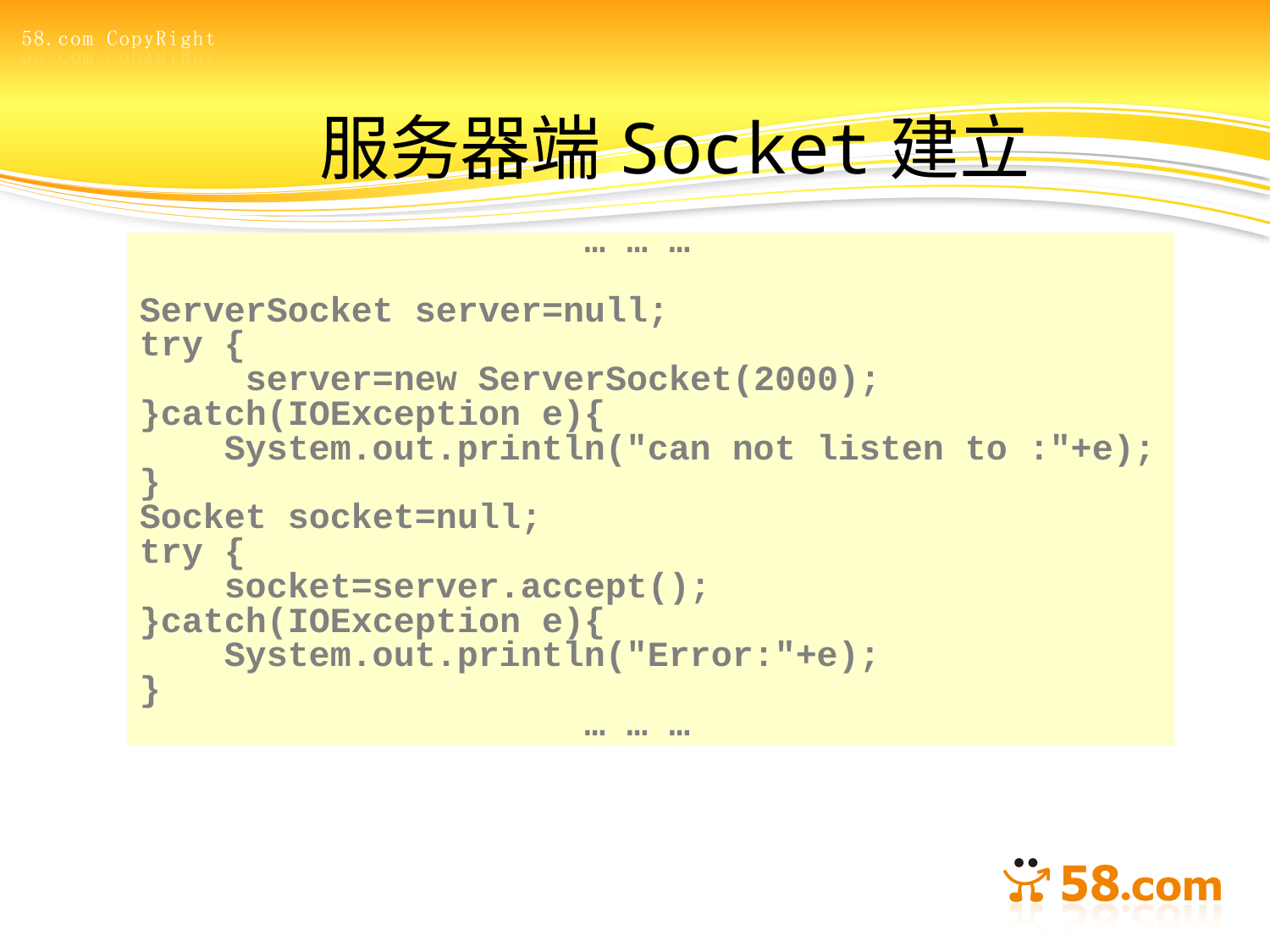

# 服务器端Socket建立
                     … … …

ServerSocket server=null;
try {
     server=new ServerSocket(2000);
}catch(IOException e){
    System.out.println("can not listen to :"+e);
}
Socket socket=null;
try {
    socket=server.accept();
}catch(IOException e){
    System.out.println("Error:"+e);
}
                     … … …